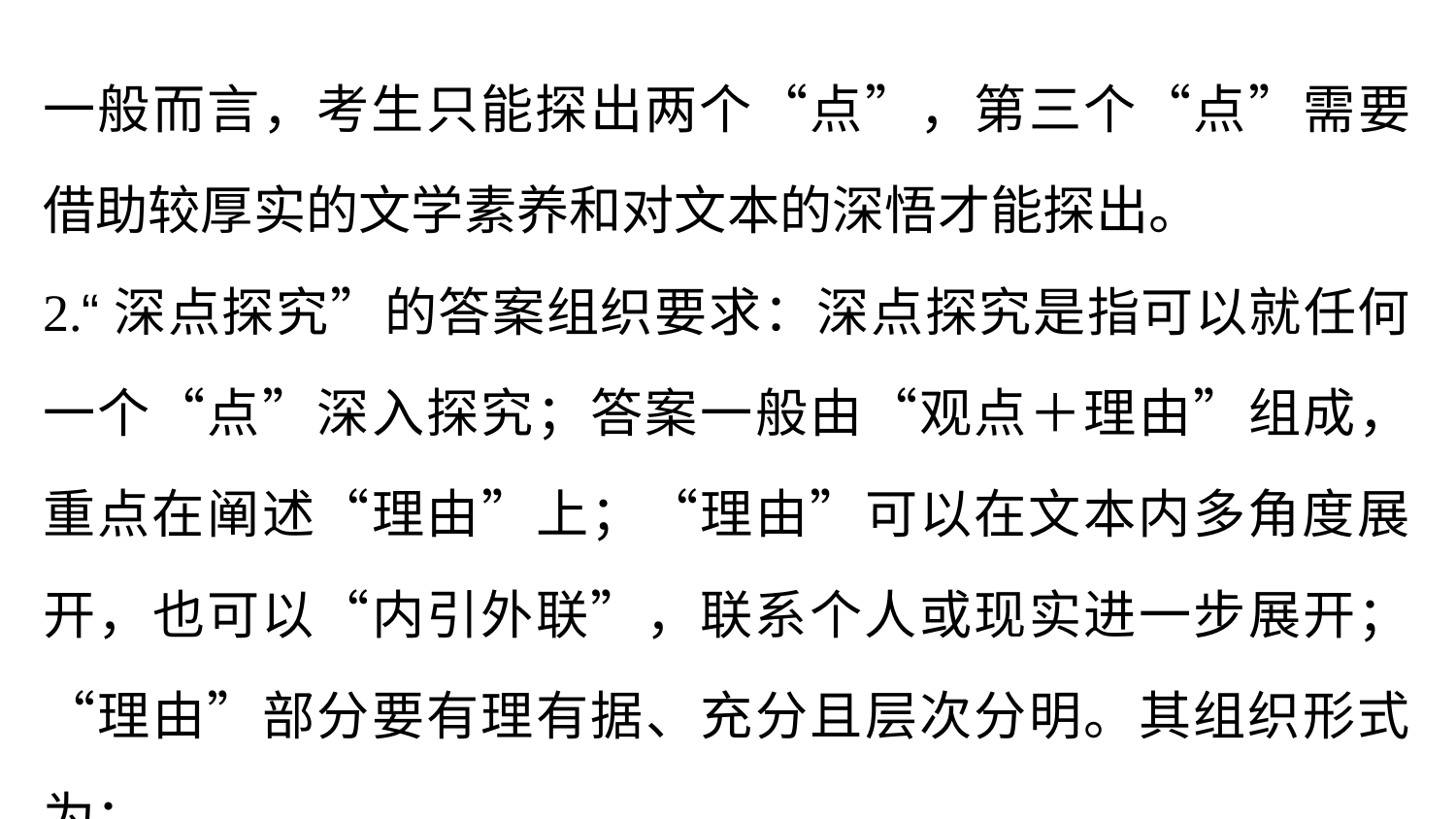

一般而言，考生只能探出两个“点”，第三个“点”需要借助较厚实的文学素养和对文本的深悟才能探出。
2.“深点探究”的答案组织要求：深点探究是指可以就任何一个“点”深入探究；答案一般由“观点＋理由”组成，重点在阐述“理由”上；“理由”可以在文本内多角度展开，也可以“内引外联”，联系个人或现实进一步展开；“理由”部分要有理有据、充分且层次分明。其组织形式为：